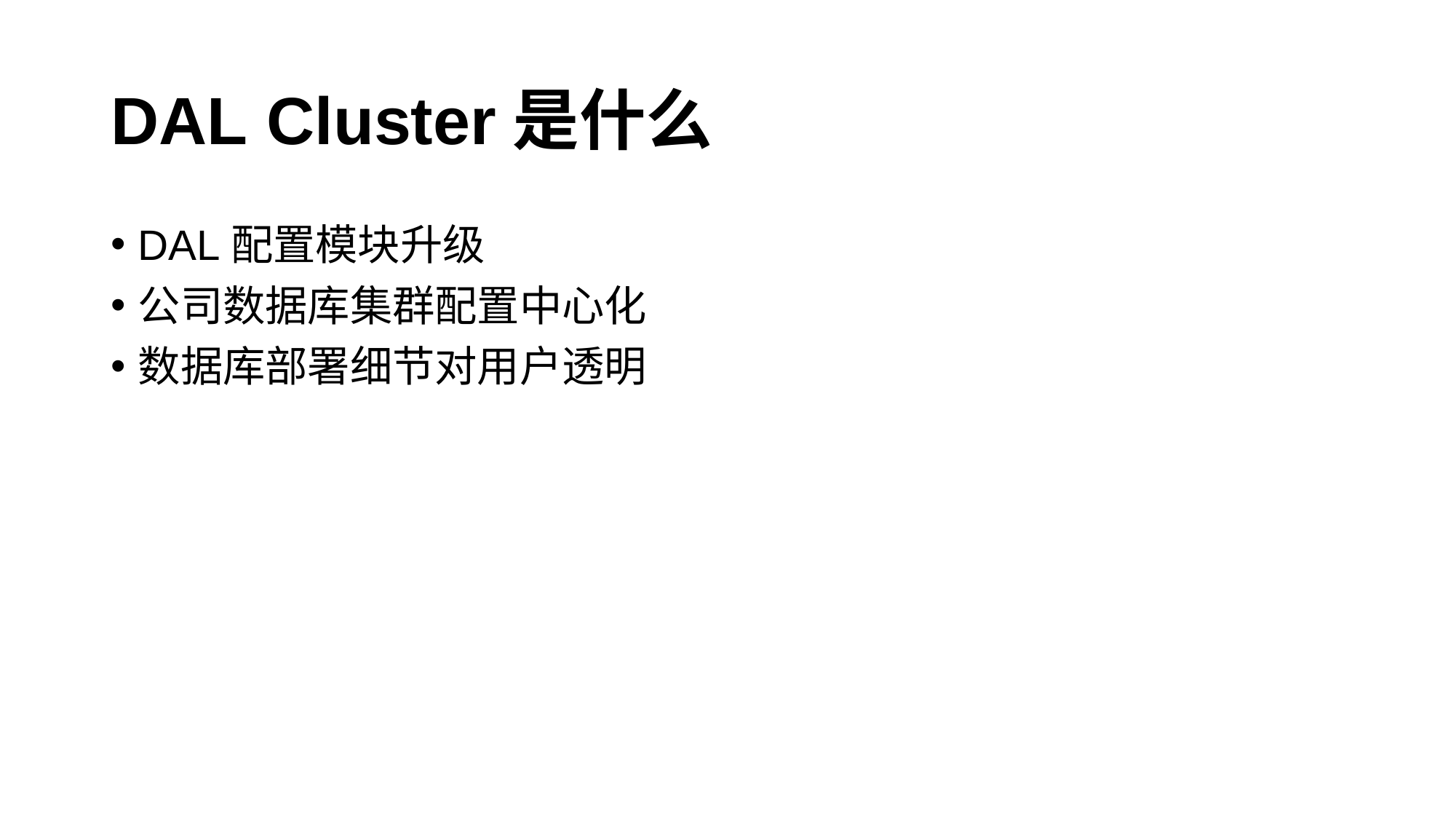

# DAL Cluster是什么
DAL配置模块升级
公司数据库集群配置中心化
数据库部署细节对用户透明